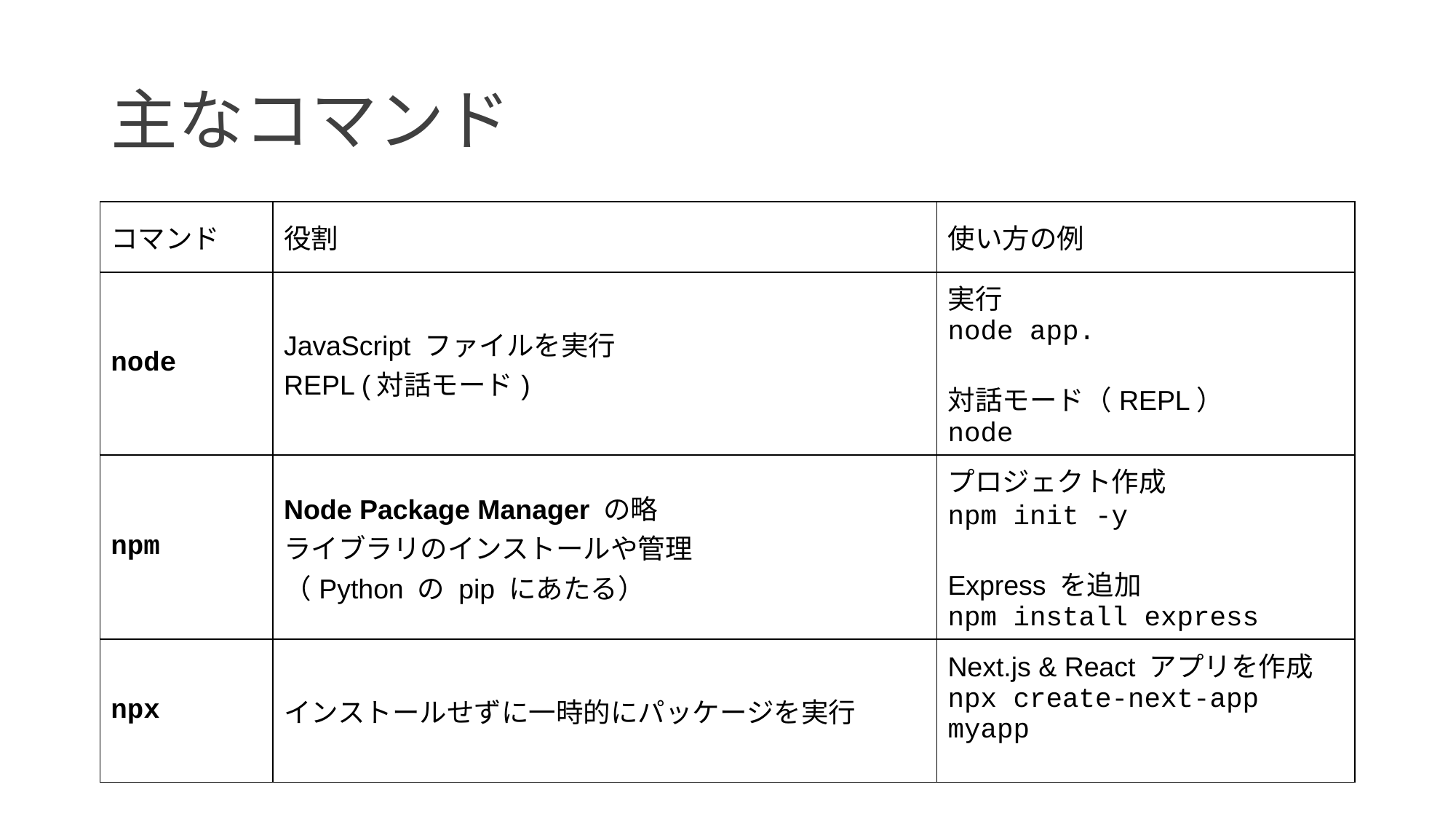

# 主なコマンド
| コマンド | 役割 | 使い方の例 |
| --- | --- | --- |
| node | JavaScript ファイルを実行 REPL (対話モード) | 実行 node app. 対話モード（REPL） node |
| npm | Node Package Manager の略 ライブラリのインストールや管理 （Python の pip にあたる） | プロジェクト作成 npm init -y Express を追加 npm install express |
| npx | インストールせずに一時的にパッケージを実行 | Next.js & React アプリを作成 npx create-next-app myapp |